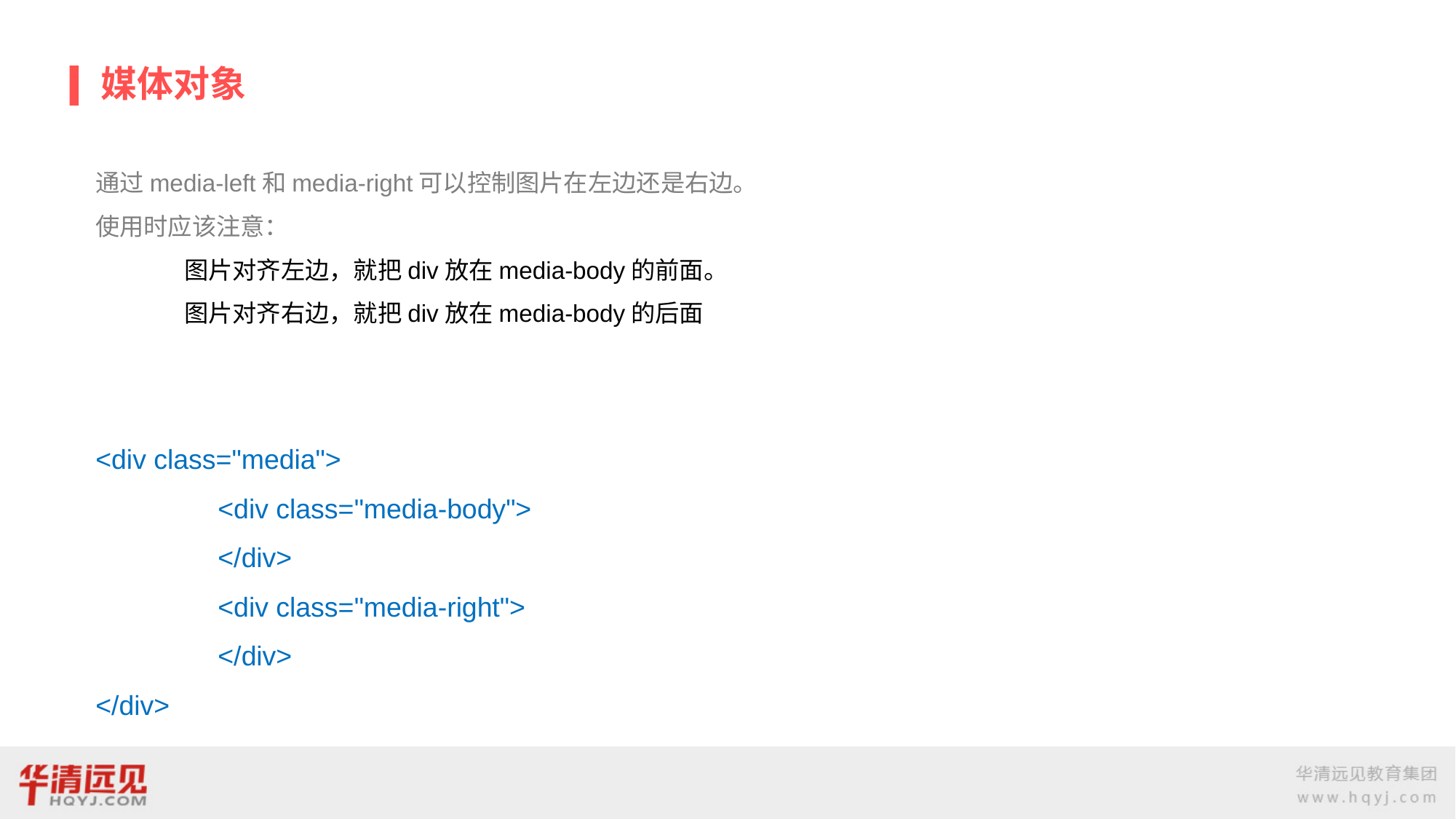

# 媒体对象
通过media-left和media-right可以控制图片在左边还是右边。
使用时应该注意：
图片对齐左边，就把div放在media-body的前面。
图片对齐右边，就把div放在media-body的后面

<div class="media">
                <div class="media-body">
                </div>
                <div class="media-right">
                </div>
</div>